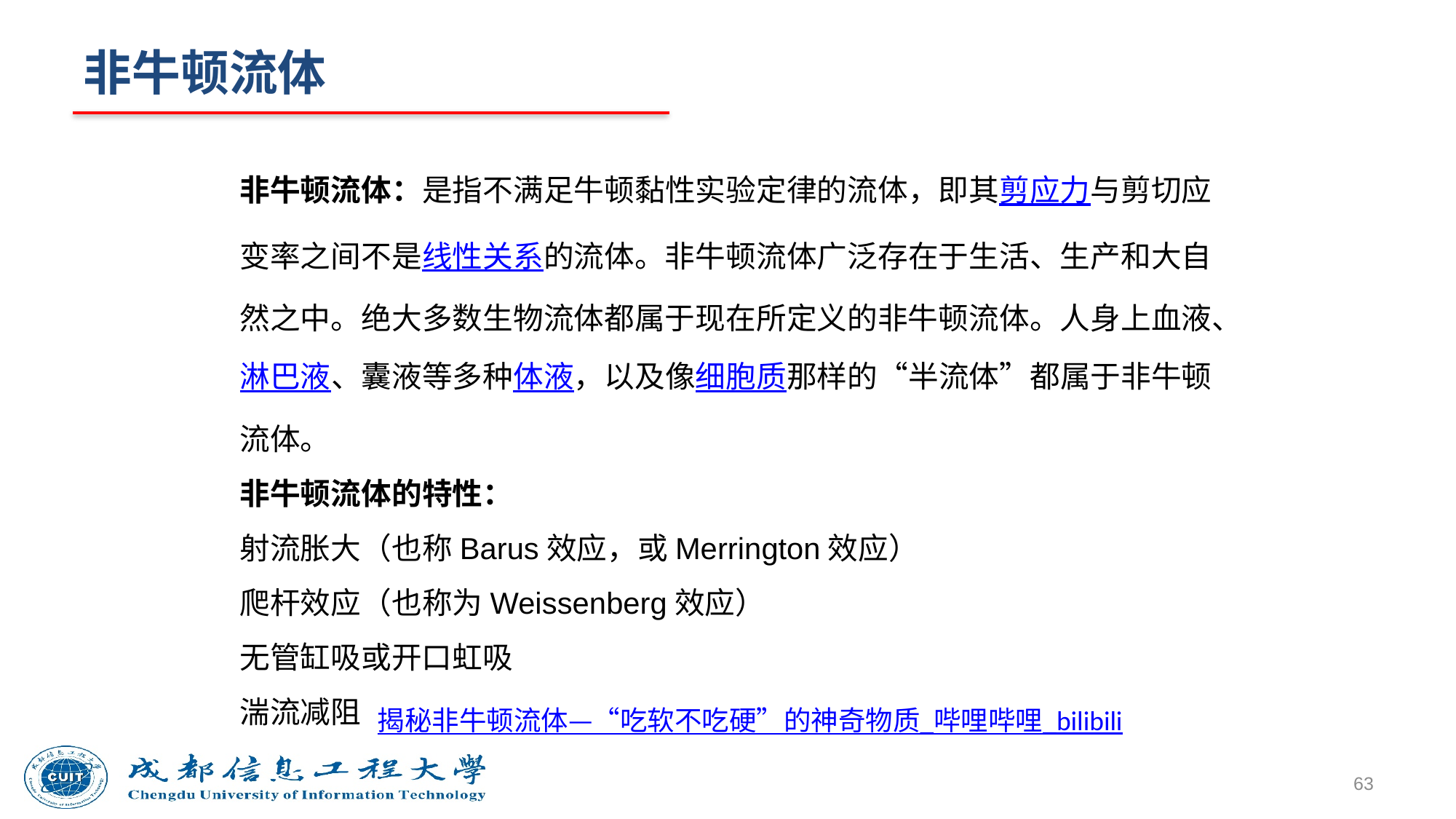

# 非牛顿流体
非牛顿流体：是指不满足牛顿黏性实验定律的流体，即其剪应力与剪切应变率之间不是线性关系的流体。非牛顿流体广泛存在于生活、生产和大自然之中。绝大多数生物流体都属于现在所定义的非牛顿流体。人身上血液、淋巴液、囊液等多种体液，以及像细胞质那样的“半流体”都属于非牛顿流体。
非牛顿流体的特性：
射流胀大（也称Barus效应，或Merrington效应）
爬杆效应（也称为Weissenberg效应）
无管缸吸或开口虹吸
湍流减阻

揭秘非牛顿流体—“吃软不吃硬”的神奇物质_哔哩哔哩_bilibili
63